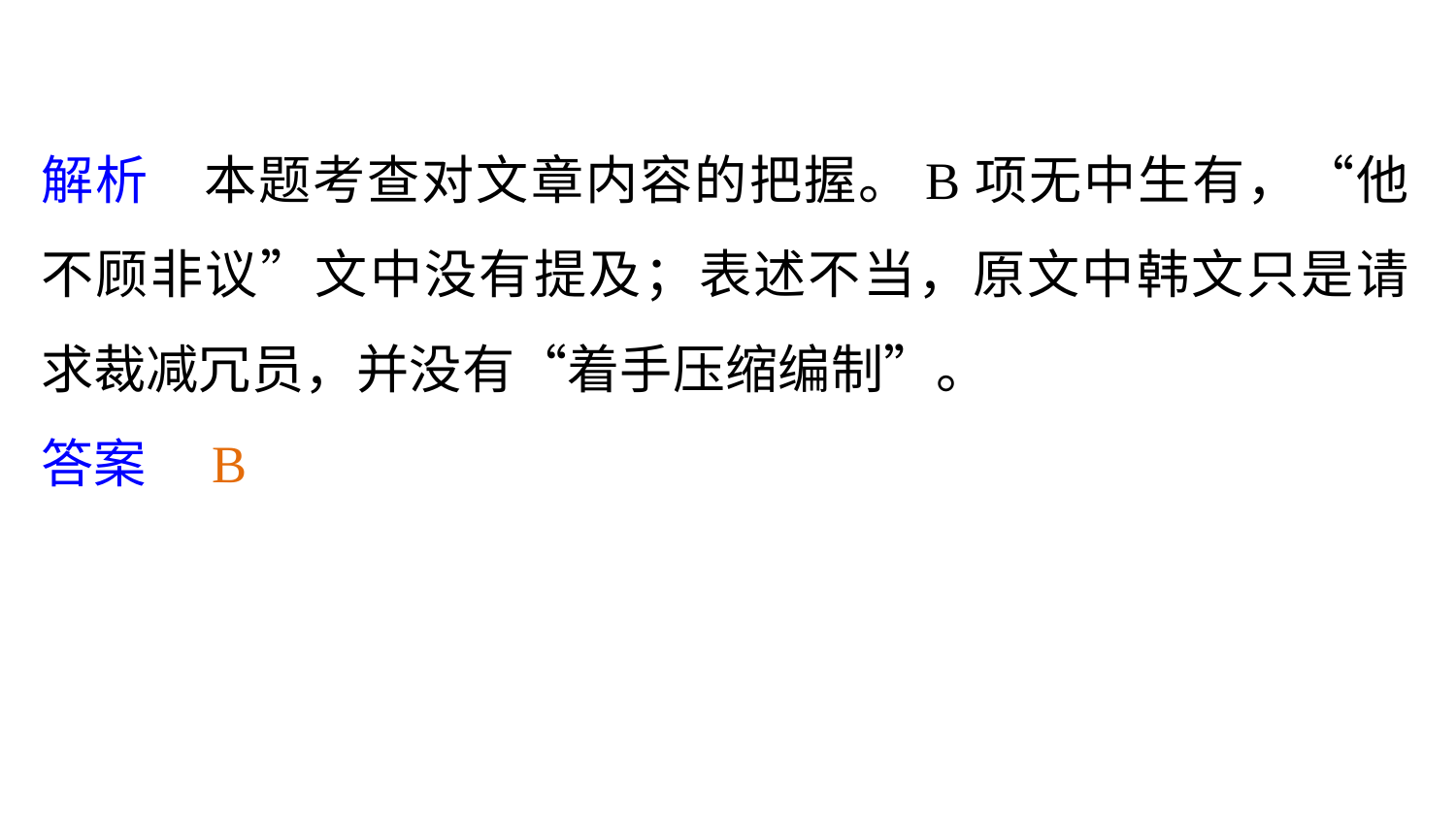

解析　本题考查对文章内容的把握。B项无中生有，“他不顾非议”文中没有提及；表述不当，原文中韩文只是请求裁减冗员，并没有“着手压缩编制”。
答案　B